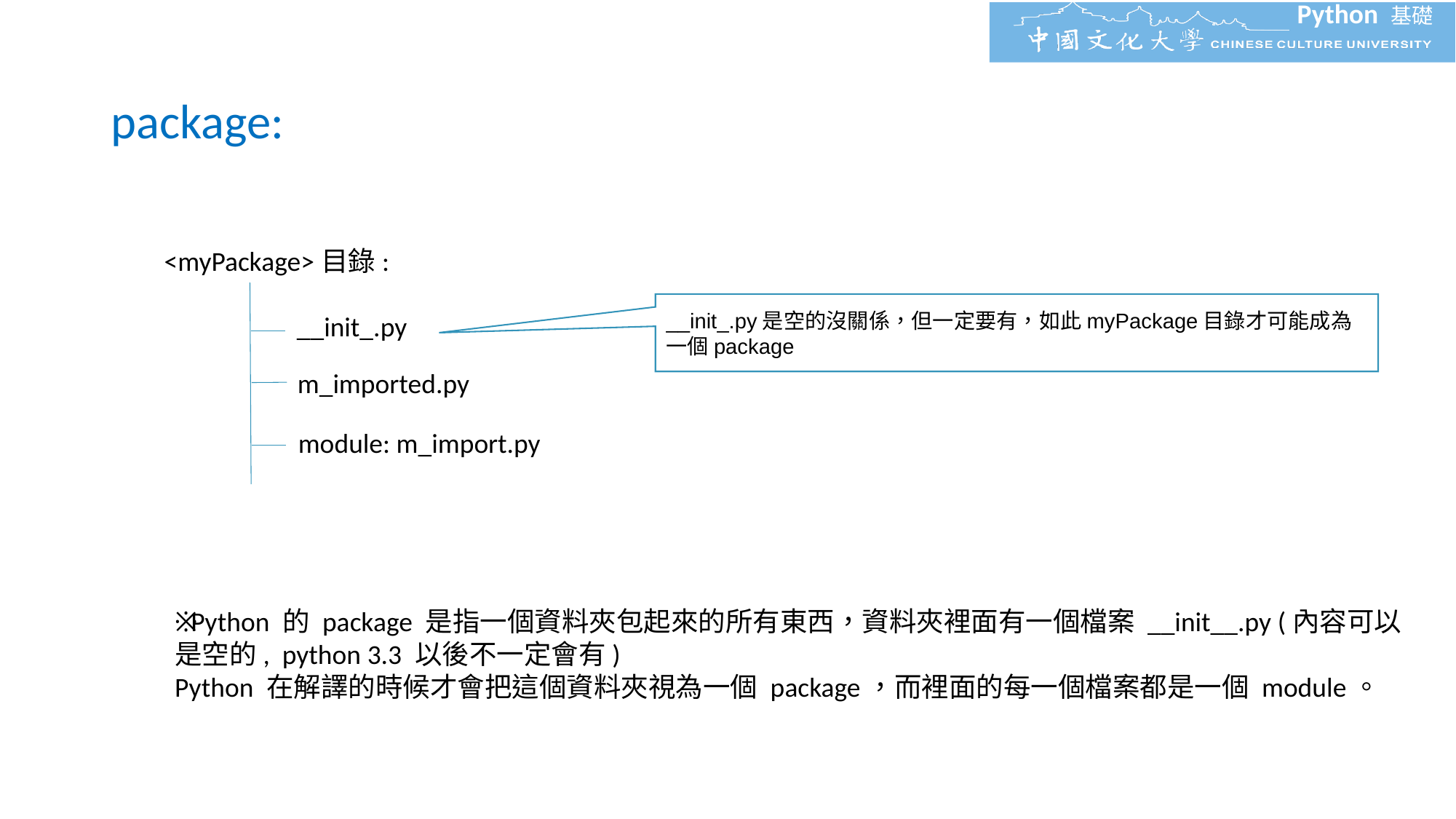

# package:
<myPackage>目錄:
__init_.py是空的沒關係，但一定要有，如此myPackage目錄才可能成為一個package
__init_.py
m_imported.py
module: m_import.py
※Python 的 package 是指一個資料夾包起來的所有東西，資料夾裡面有一個檔案 __init__.py (內容可以是空的,  python 3.3 以後不一定會有)
Python 在解譯的時候才會把這個資料夾視為一個 package，而裡面的每一個檔案都是一個 module。